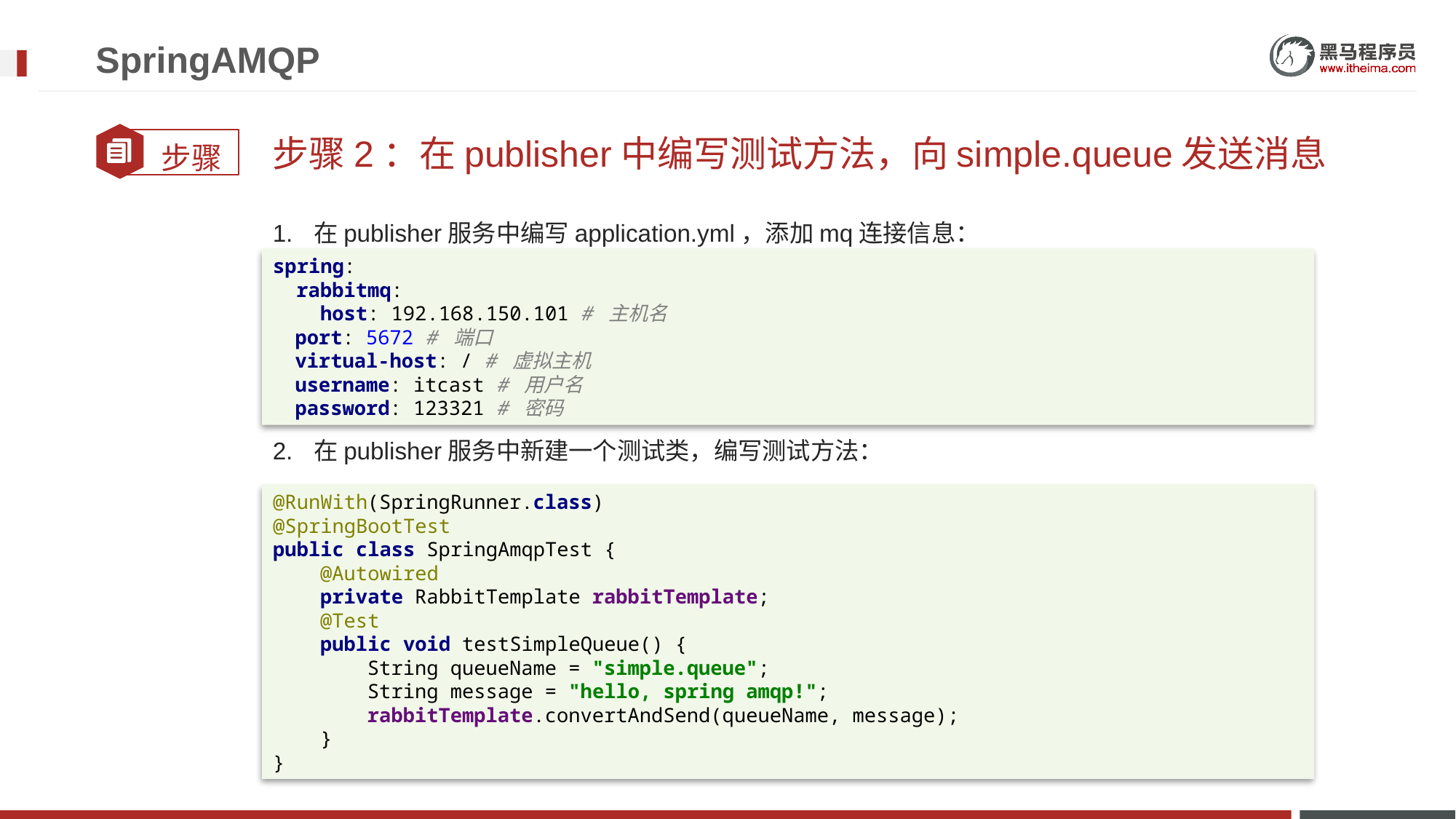

# SpringAMQP
步骤2：在publisher中编写测试方法，向simple.queue发送消息
在publisher服务中编写application.yml，添加mq连接信息：

在publisher服务中新建一个测试类，编写测试方法：

spring:
  rabbitmq:
    host: 192.168.150.101 # 主机名
    port: 5672 # 端口
    virtual-host: / # 虚拟主机
    username: itcast # 用户名
    password: 123321 # 密码
@RunWith(SpringRunner.class)
@SpringBootTest
public class SpringAmqpTest {
    @Autowired
    private RabbitTemplate rabbitTemplate;
    @Test
    public void testSimpleQueue() {
        String queueName = "simple.queue";
        String message = "hello, spring amqp!";
        rabbitTemplate.convertAndSend(queueName, message);
    }
}